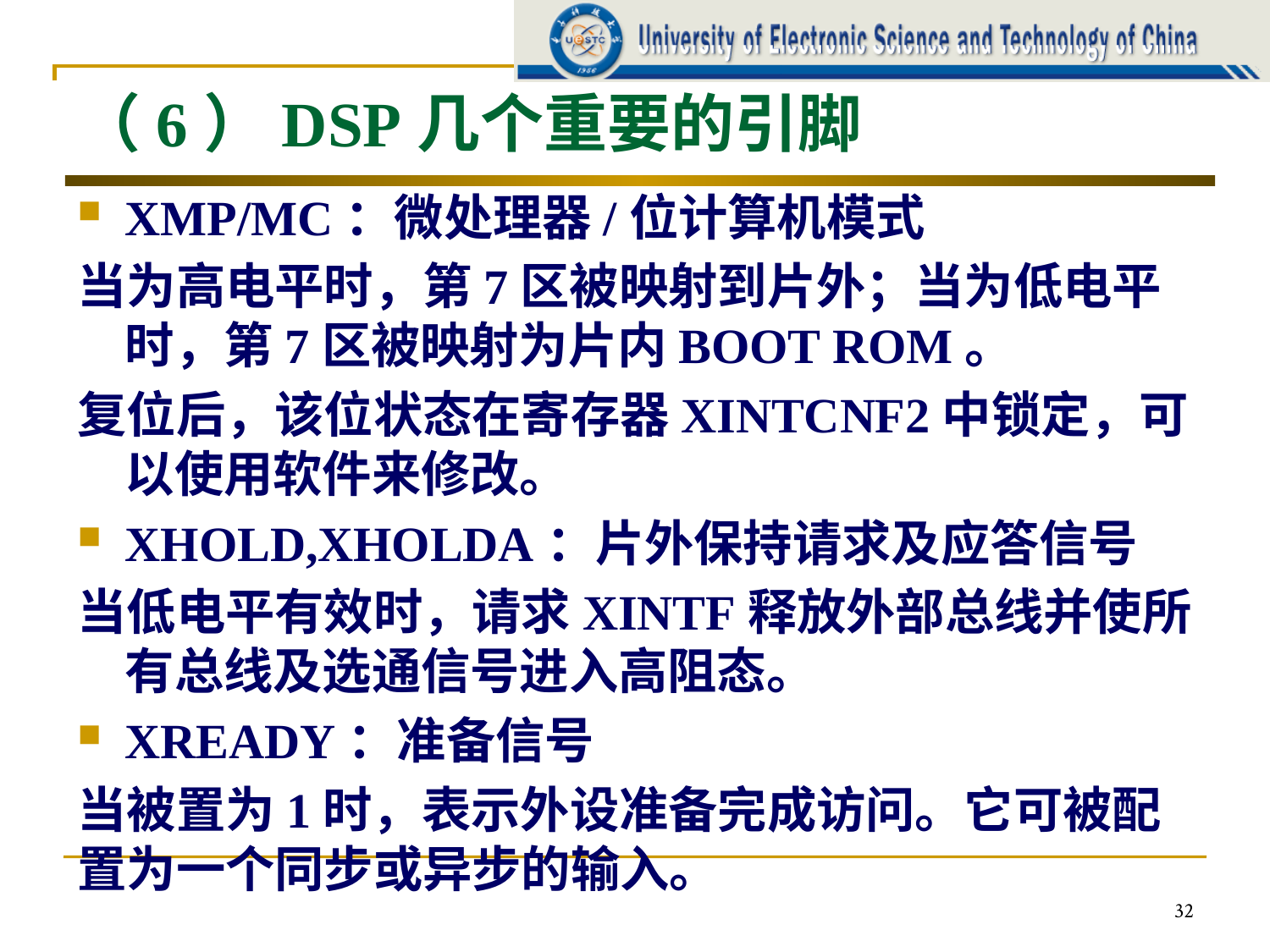

# （6）DSP几个重要的引脚
XMP/MC：微处理器/位计算机模式
当为高电平时，第7区被映射到片外；当为低电平时，第7区被映射为片内BOOT ROM。
复位后，该位状态在寄存器XINTCNF2中锁定，可以使用软件来修改。
XHOLD,XHOLDA：片外保持请求及应答信号
当低电平有效时，请求XINTF释放外部总线并使所有总线及选通信号进入高阻态。
XREADY：准备信号
当被置为1时，表示外设准备完成访问。它可被配置为一个同步或异步的输入。
32